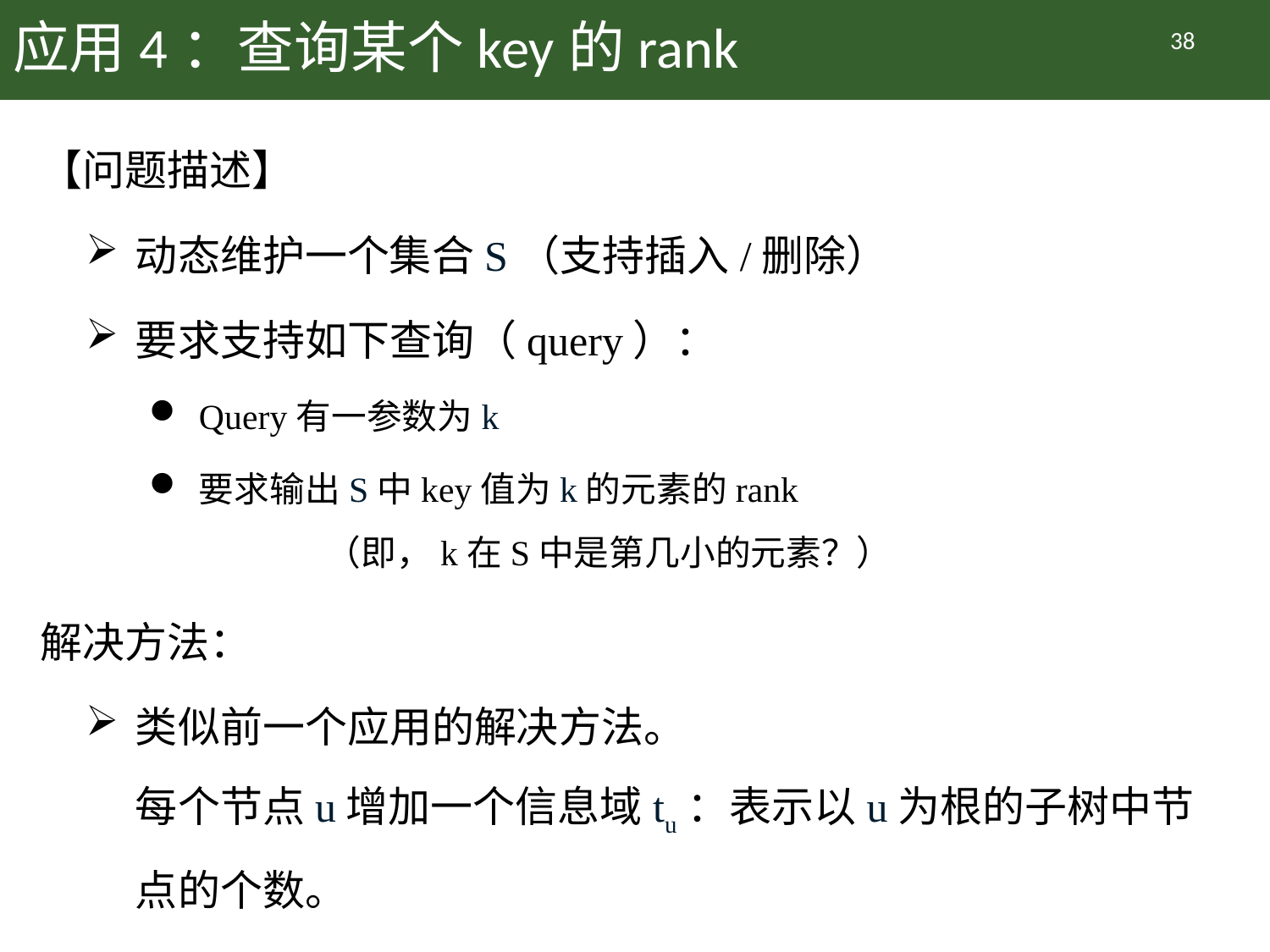

# 应用4：查询某个key的rank
38
【问题描述】
动态维护一个集合S（支持插入/删除）
要求支持如下查询（query）：
Query有一参数为k
要求输出S中key值为k的元素的rank
	（即，k在S中是第几小的元素？）
解决方法：
类似前一个应用的解决方法。
每个节点u增加一个信息域tu：表示以u为根的子树中节点的个数。